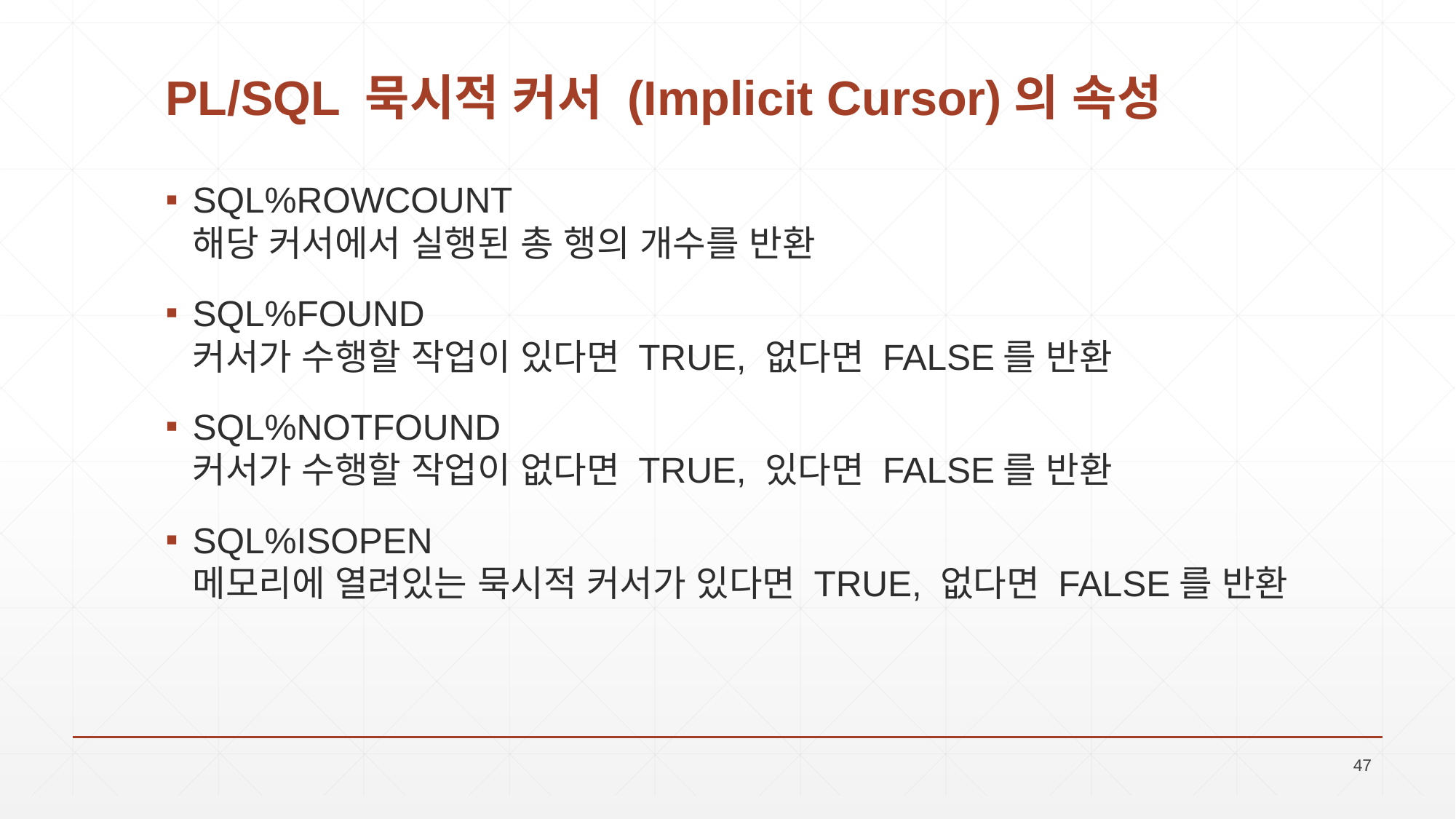

# PL/SQL 묵시적 커서 (Implicit Cursor)의 속성
SQL%ROWCOUNT
해당 커서에서 실행된 총 행의 개수를 반환
SQL%FOUND
커서가 수행할 작업이 있다면 TRUE, 없다면 FALSE를 반환
SQL%NOTFOUND
커서가 수행할 작업이 없다면 TRUE, 있다면 FALSE를 반환
SQL%ISOPEN
메모리에 열려있는 묵시적 커서가 있다면 TRUE, 없다면 FALSE를 반환
47